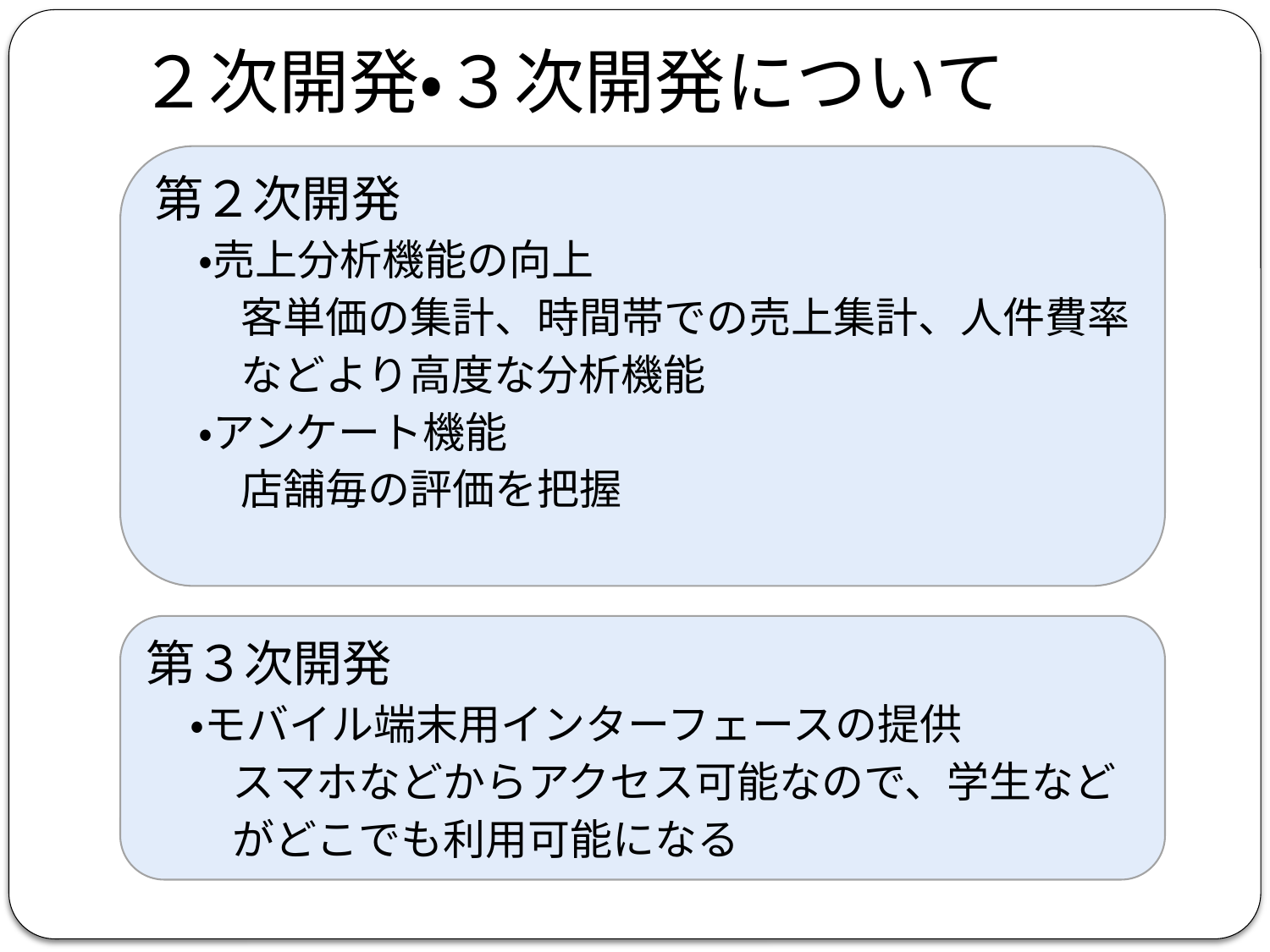

# ２次開発・３次開発について
第２次開発
・売上分析機能の向上
　客単価の集計、時間帯での売上集計、人件費率
　などより高度な分析機能
・アンケート機能
　店舗毎の評価を把握
第３次開発
・モバイル端末用インターフェースの提供
　スマホなどからアクセス可能なので、学生など
　がどこでも利用可能になる